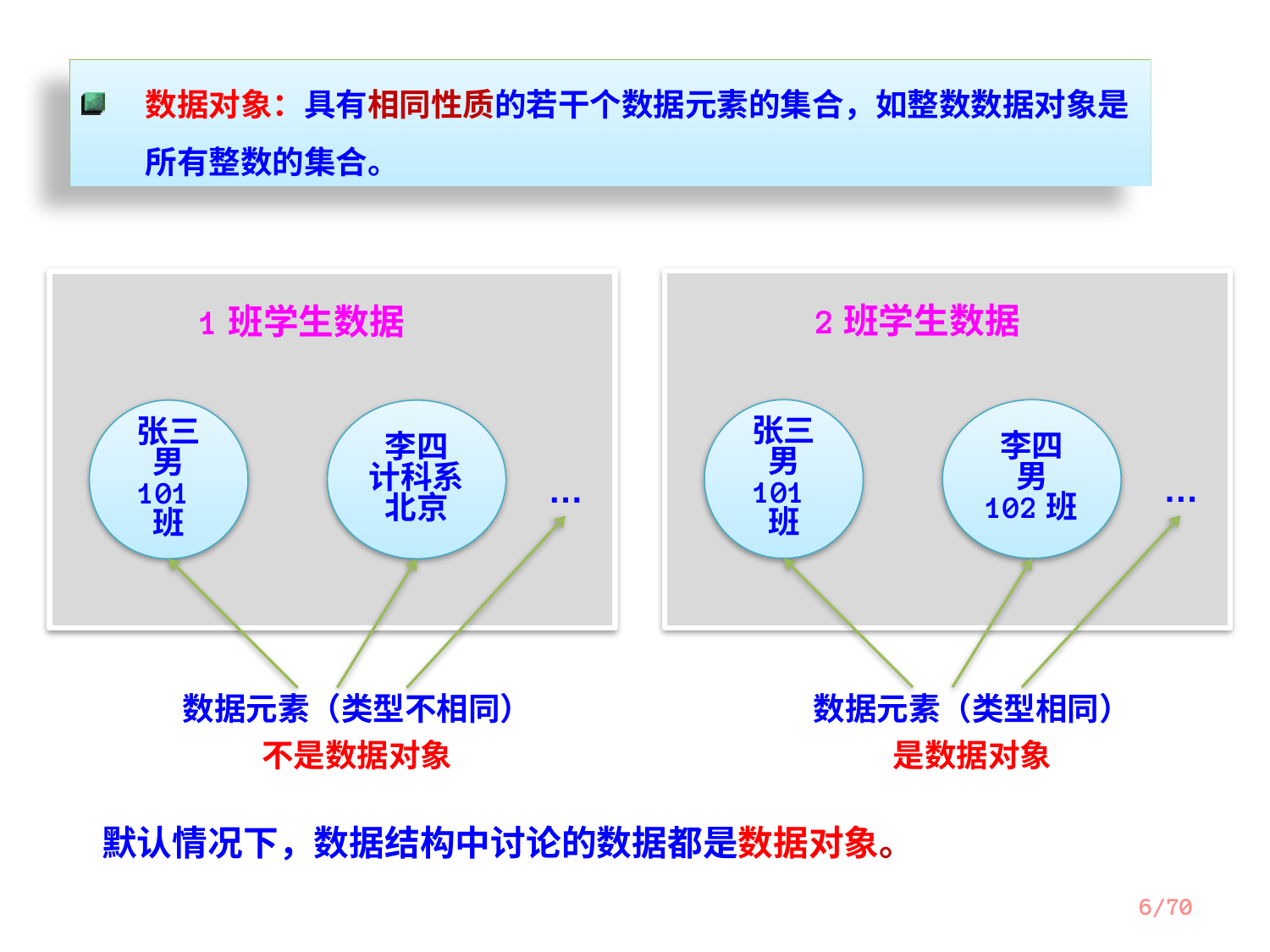

数据对象：具有相同性质的若干个数据元素的集合，如整数数据对象是所有整数的集合。

2班学生数据
张三
男
101班
李四 男
102班
…
数据元素（类型相同）
是数据对象

1班学生数据
张三
男
101班
李四
计科系
北京
…
数据元素（类型不相同）
不是数据对象
默认情况下，数据结构中讨论的数据都是数据对象。
6/70